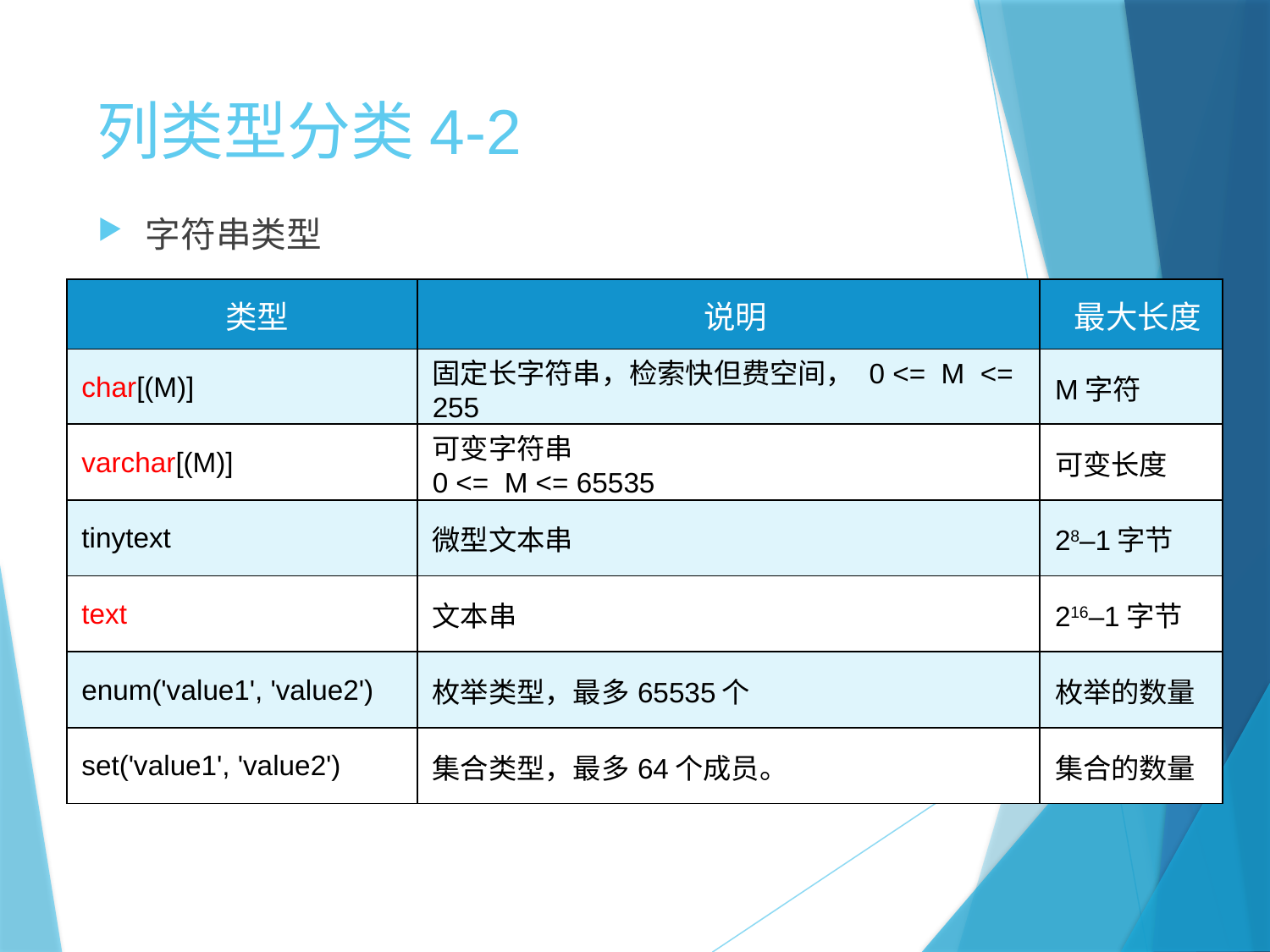

# 列类型分类4-2
字符串类型

| 类型 | 说明 | 最大长度 |
| --- | --- | --- |
| char[(M)] | 固定长字符串，检索快但费空间， 0 <= M <= 255 | M字符 |
| varchar[(M)] | 可变字符串 0 <= M <= 65535 | 可变长度 |
| tinytext | 微型文本串 | 28–1字节 |
| text | 文本串 | 216–1字节 |
| enum('value1', 'value2') | 枚举类型，最多65535个 | 枚举的数量 |
| set('value1', 'value2') | 集合类型，最多64个成员。 | 集合的数量 |